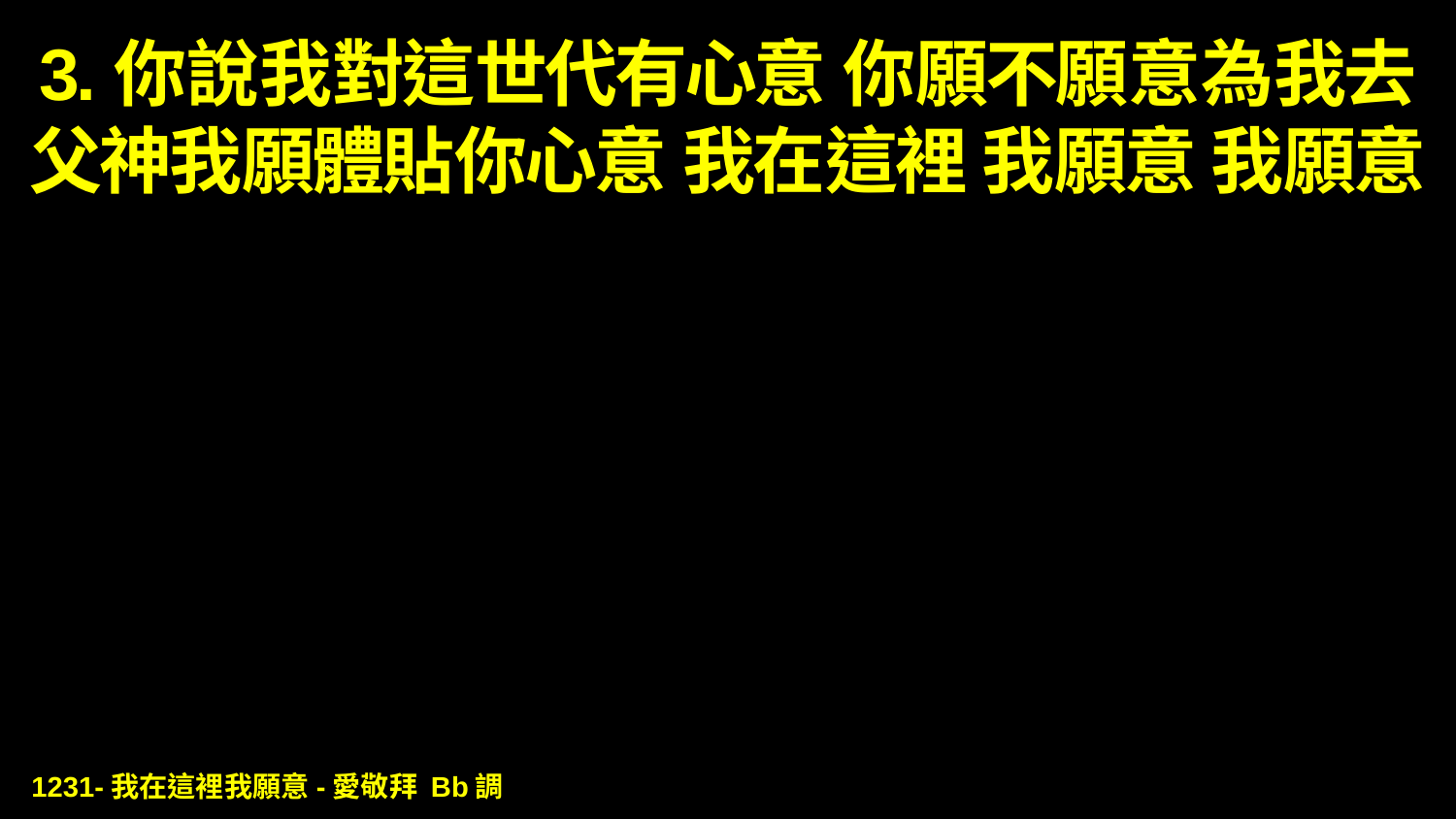

# 3.你說我對這世代有心意 你願不願意為我去 父神我願體貼你心意 我在這裡 我願意 我願意
1231-我在這裡我願意-愛敬拜 Bb調